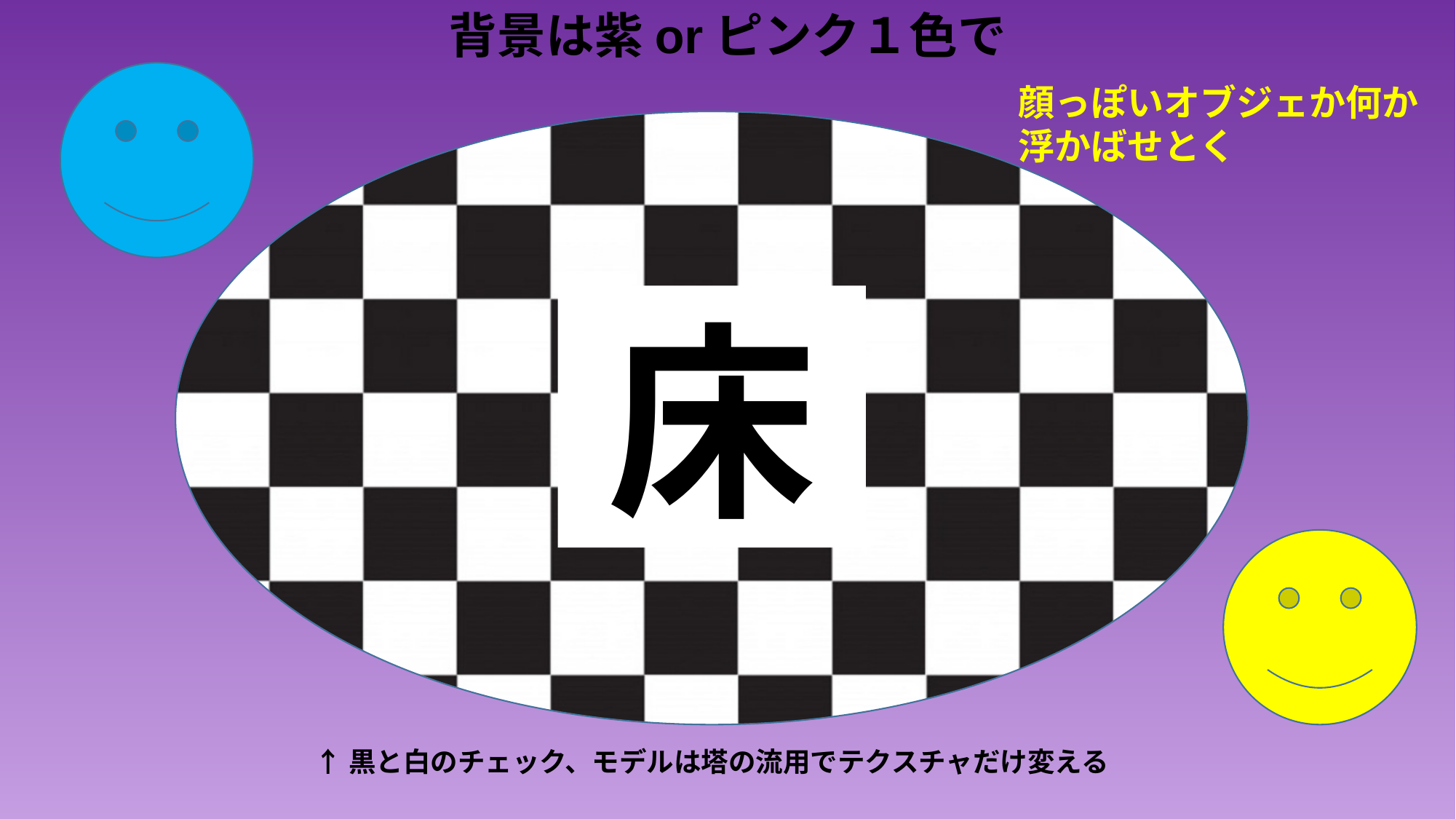

背景は紫orピンク１色で

顔っぽいオブジェか何か浮かばせとく

床

↑黒と白のチェック、モデルは塔の流用でテクスチャだけ変える